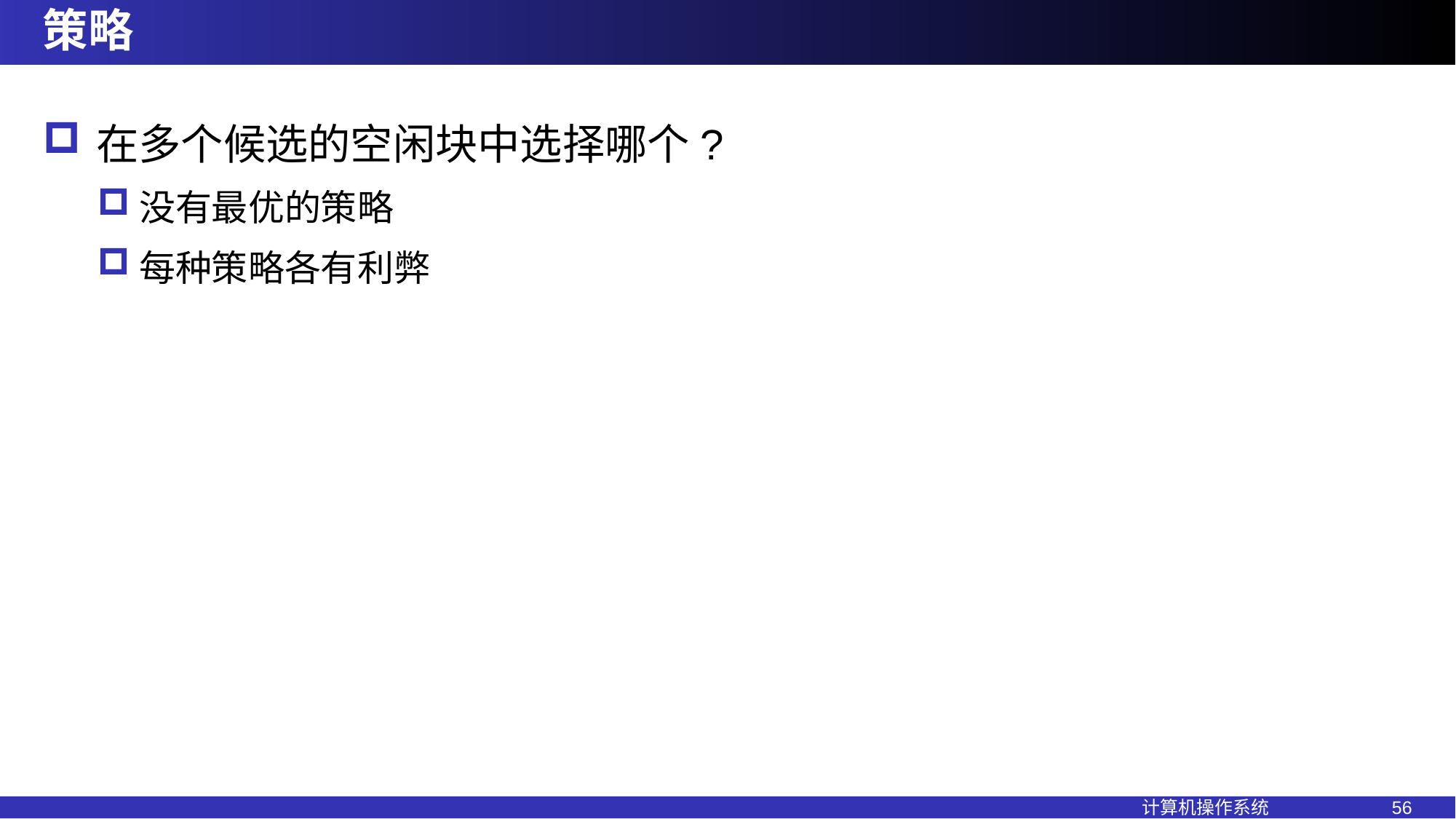

# 策略
在多个候选的空闲块中选择哪个?
没有最优的策略
每种策略各有利弊
计算机操作系统                     56